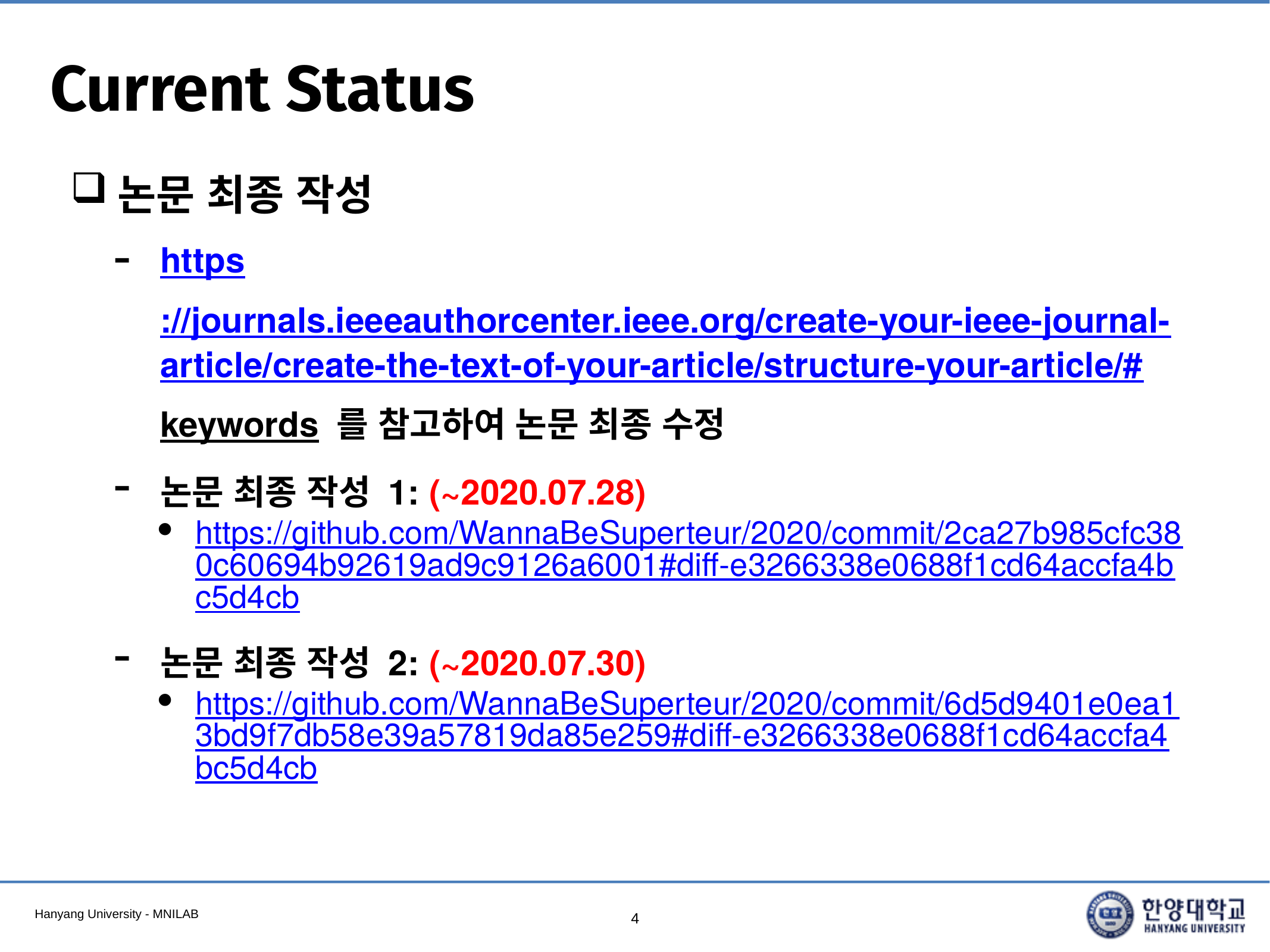

# Current Status
논문 최종 작성
https://journals.ieeeauthorcenter.ieee.org/create-your-ieee-journal-article/create-the-text-of-your-article/structure-your-article/#keywords 를 참고하여 논문 최종 수정
논문 최종 작성 1: (~2020.07.28)
https://github.com/WannaBeSuperteur/2020/commit/2ca27b985cfc380c60694b92619ad9c9126a6001#diff-e3266338e0688f1cd64accfa4bc5d4cb
논문 최종 작성 2: (~2020.07.30)
https://github.com/WannaBeSuperteur/2020/commit/6d5d9401e0ea13bd9f7db58e39a57819da85e259#diff-e3266338e0688f1cd64accfa4bc5d4cb
4